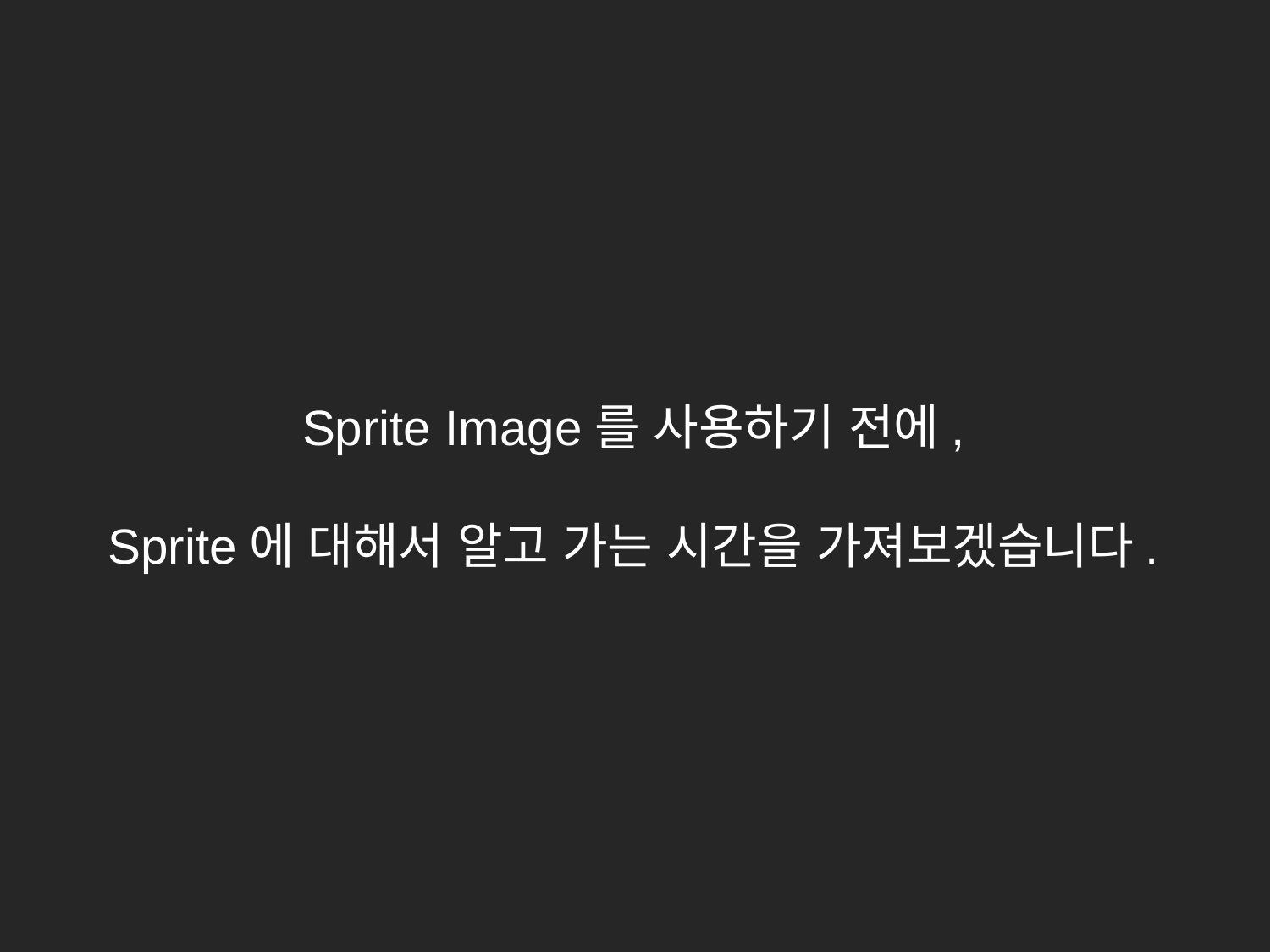

Sprite Image를 사용하기 전에,

Sprite에 대해서 알고 가는 시간을 가져보겠습니다.